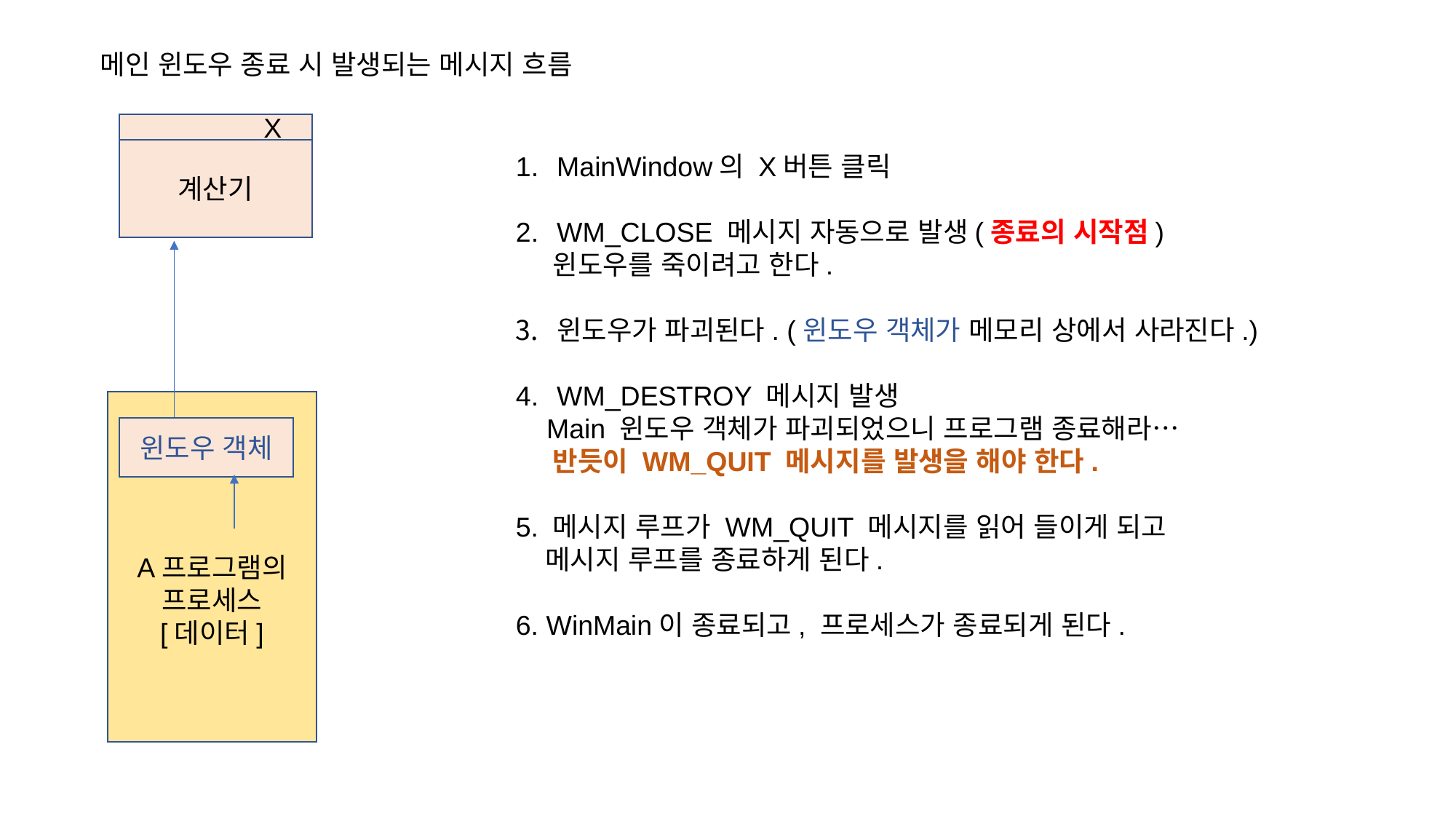

메인 윈도우 종료 시 발생되는 메시지 흐름
               X
계산기
MainWindow의 X버튼 클릭

WM_CLOSE 메시지 자동으로 발생(종료의 시작점)
    윈도우를 죽이려고 한다.

윈도우가 파괴된다. (윈도우 객체가 메모리 상에서 사라진다.)

WM_DESTROY 메시지 발생
    Main 윈도우 객체가 파괴되었으니 프로그램 종료해라…
    반듯이 WM_QUIT 메시지를 발생을 해야 한다.

5. 메시지 루프가 WM_QUIT 메시지를 읽어 들이게 되고
   메시지 루프를 종료하게 된다.

6. WinMain이 종료되고, 프로세스가 종료되게 된다.

A프로그램의
프로세스
[데이터]
윈도우 객체